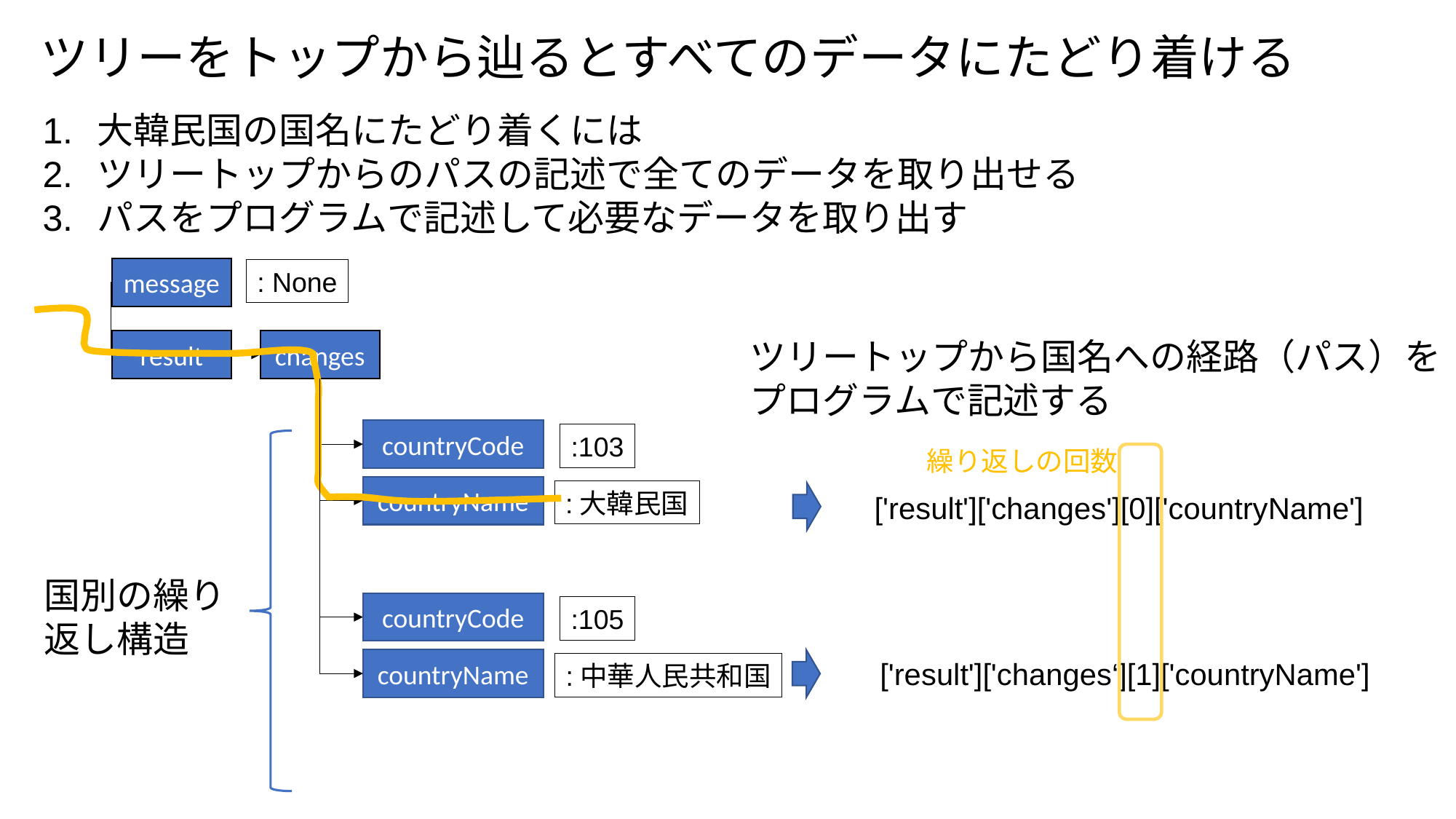

ツリーをトップから辿るとすべてのデータにたどり着ける
大韓民国の国名にたどり着くには
ツリートップからのパスの記述で全てのデータを取り出せる
パスをプログラムで記述して必要なデータを取り出す
message
: None

ツリートップから国名への経路（パス）をプログラムで記述する
result
changes
countryCode
:103

繰り返しの回数

countryName
:大韓民国

['result']['changes'][0]['countryName']
国別の繰り返し構造
countryCode
:105
countryName

['result']['changes‘][1]['countryName']
:中華人民共和国
Quarter
 :2